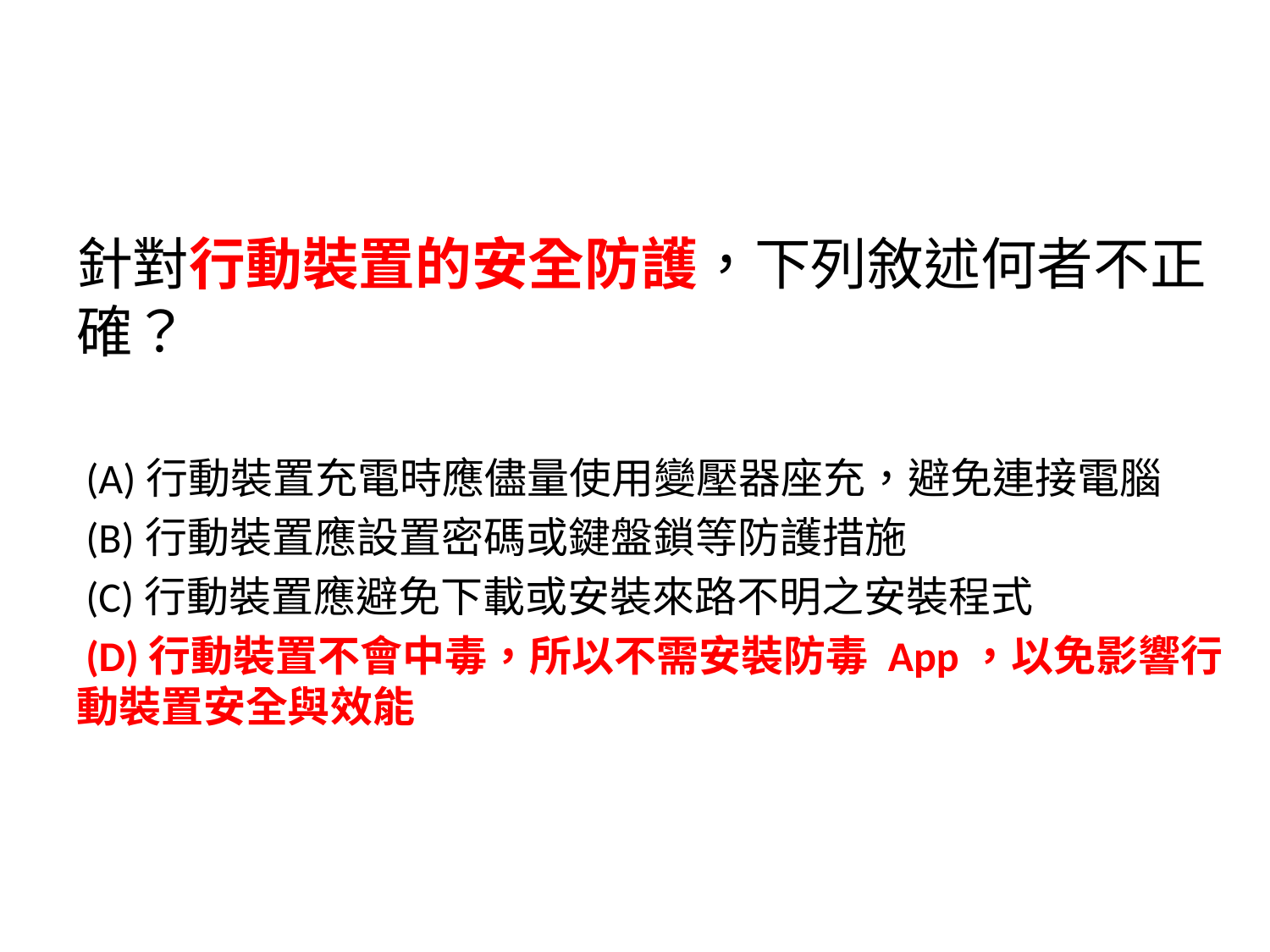

針對行動裝置的安全防護，下列敘述何者不正確？

 (A)行動裝置充電時應儘量使用變壓器座充，避免連接電腦
 (B)行動裝置應設置密碼或鍵盤鎖等防護措施
 (C)行動裝置應避免下載或安裝來路不明之安裝程式
 (D)行動裝置不會中毒，所以不需安裝防毒 App，以免影響行動裝置安全與效能